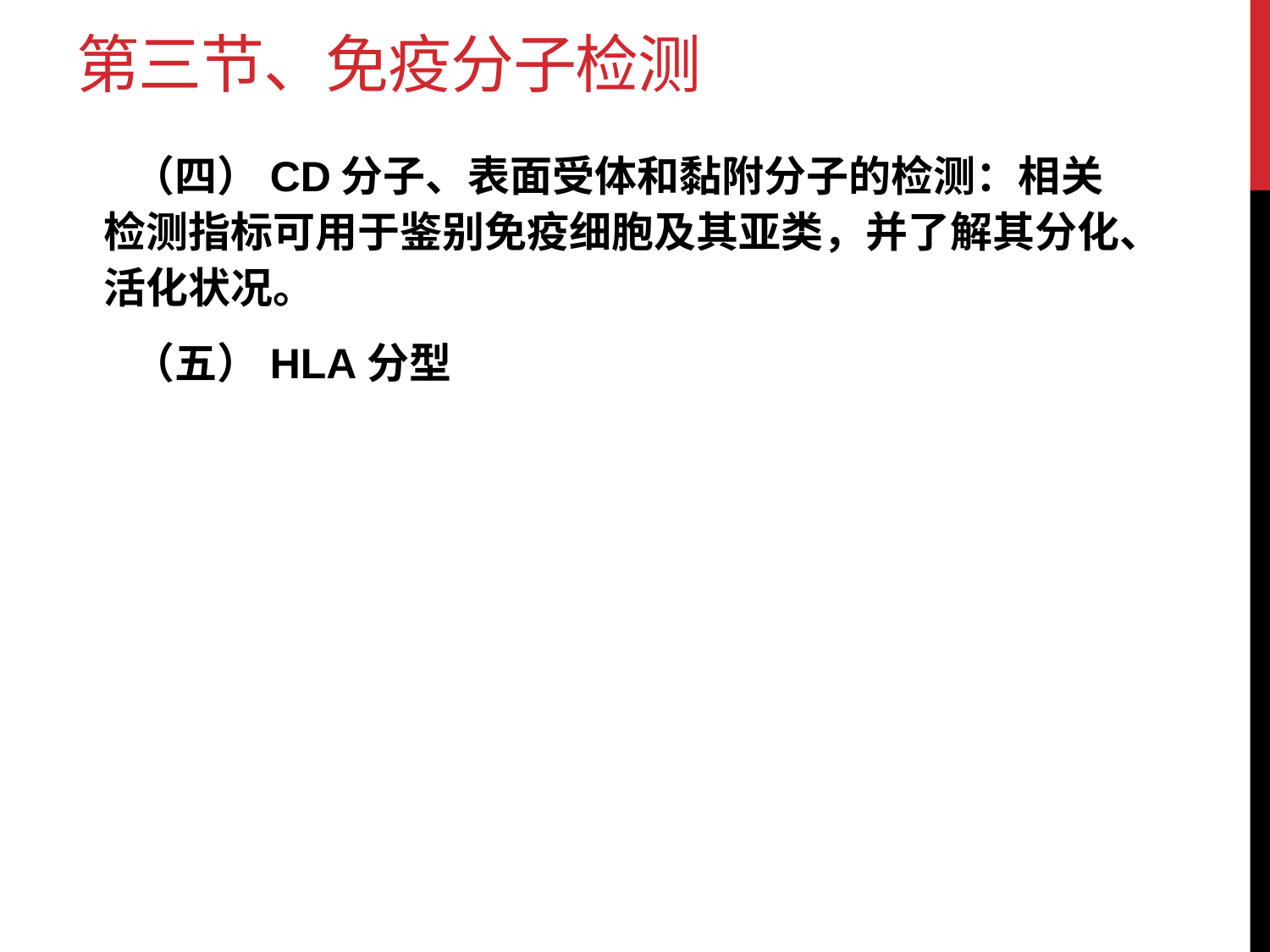

# 第三节、免疫分子检测
  （四）CD分子、表面受体和黏附分子的检测：相关检测指标可用于鉴别免疫细胞及其亚类，并了解其分化、活化状况。
  （五）HLA分型